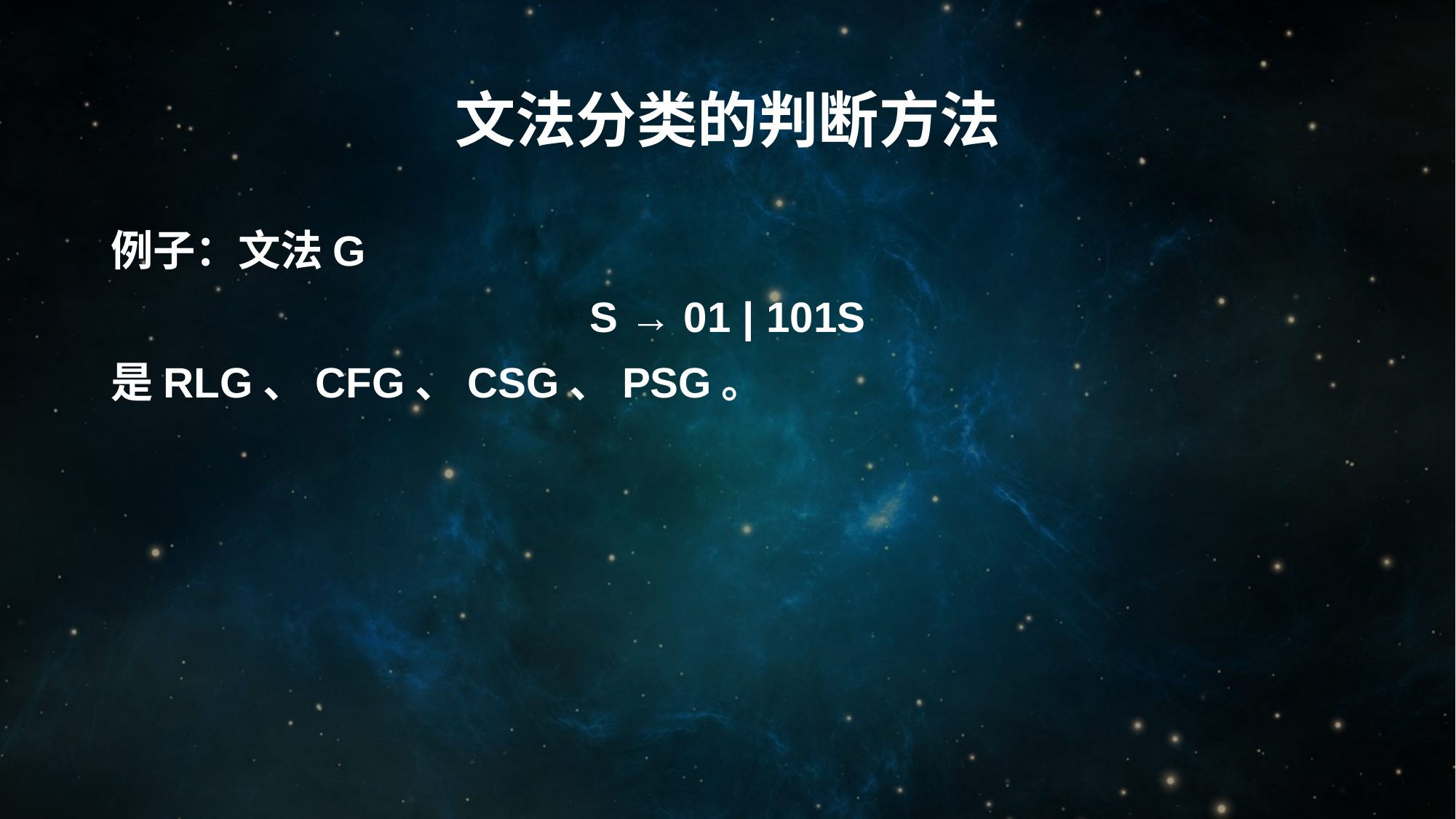

# 文法分类的判断方法
例子：文法G
S → 01 | 101S
是RLG、CFG、CSG、PSG。